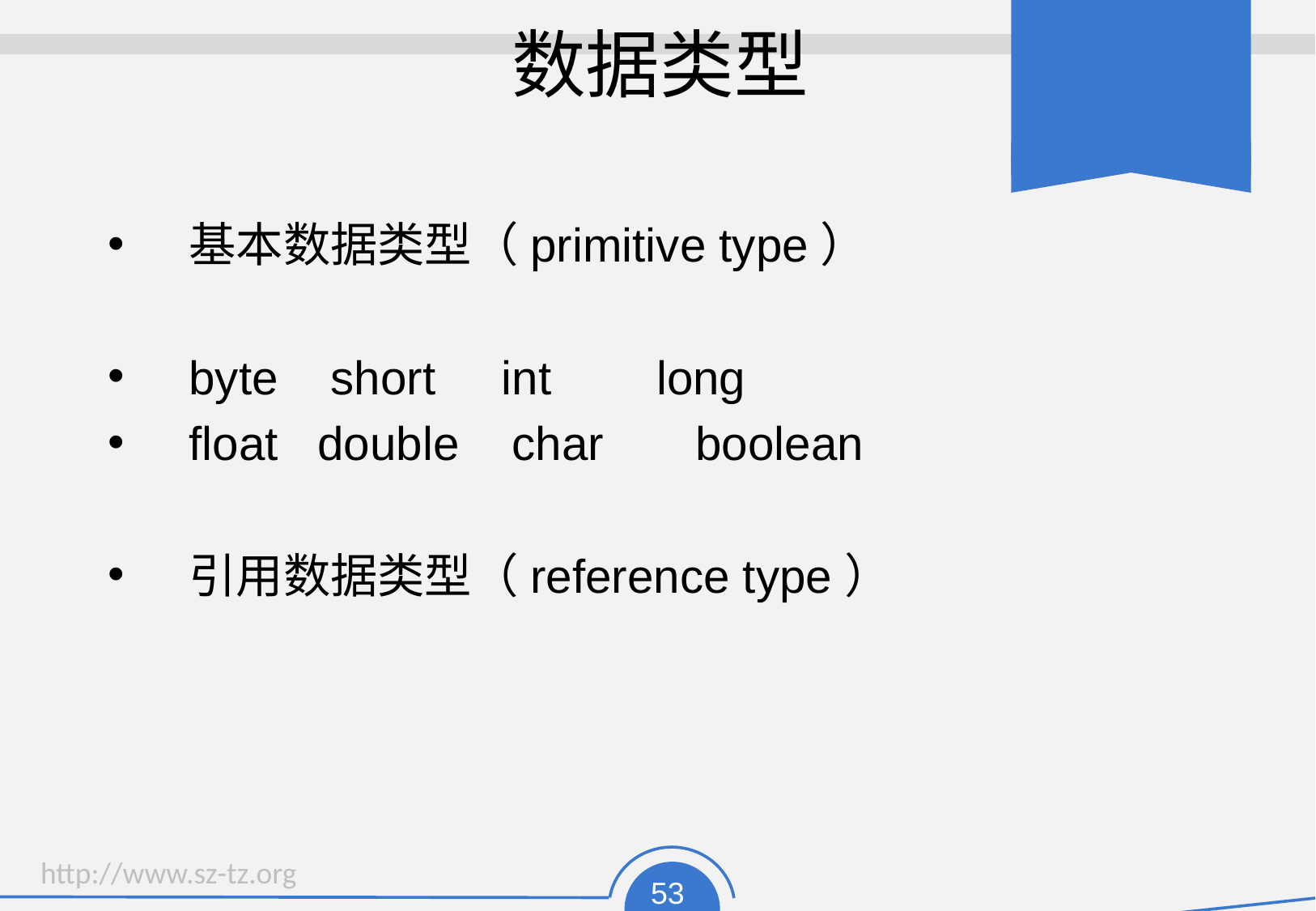

# 数据类型

基本数据类型（primitive type）

byte    short     int        long
float   double    char       boolean

引用数据类型（reference type）